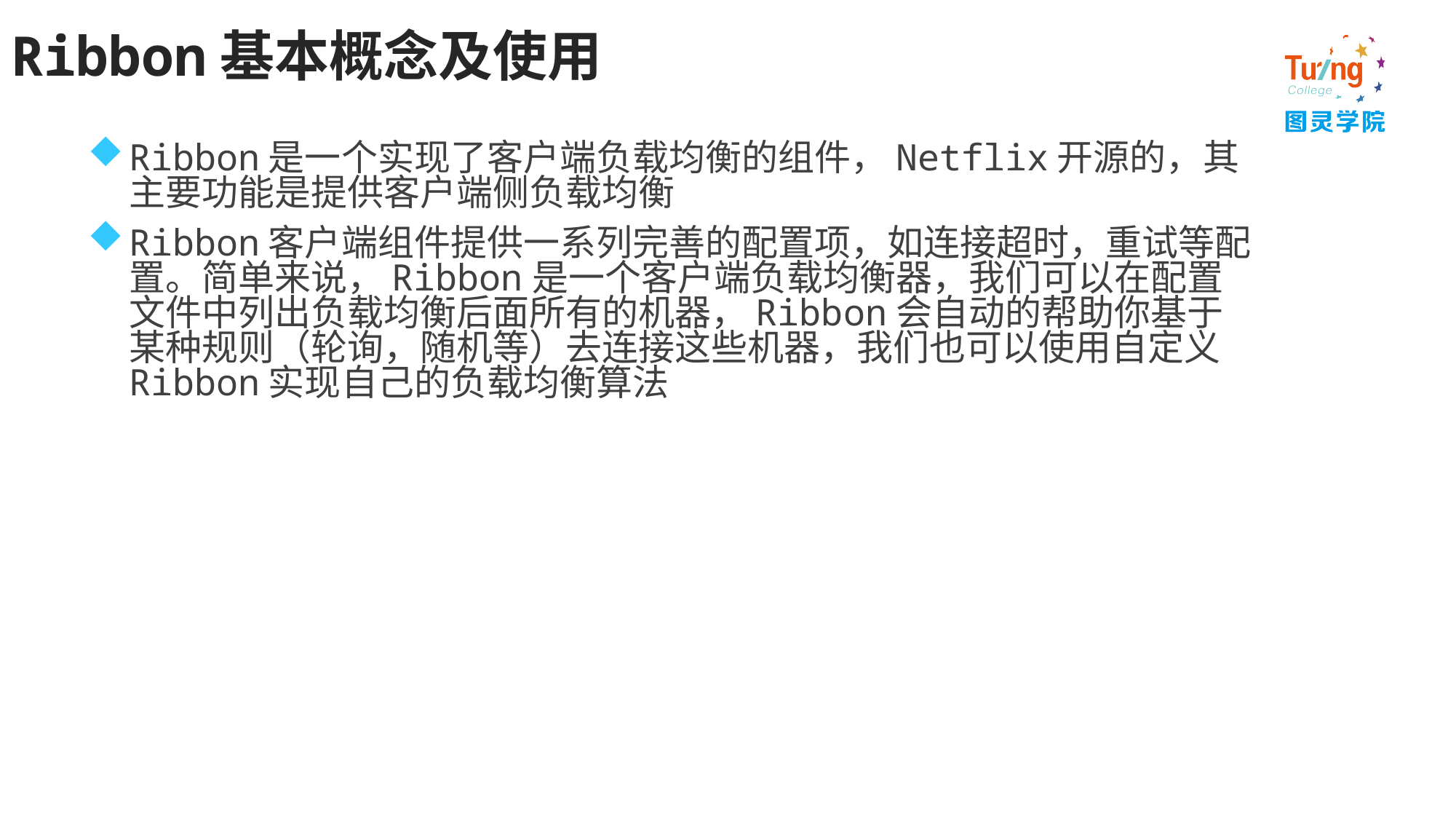

# Ribbon基本概念及使用
Ribbon是一个实现了客户端负载均衡的组件，Netflix开源的，其主要功能是提供客户端侧负载均衡
Ribbon客户端组件提供一系列完善的配置项，如连接超时，重试等配置。简单来说，Ribbon是一个客户端负载均衡器，我们可以在配置文件中列出负载均衡后面所有的机器，Ribbon会自动的帮助你基于某种规则（轮询，随机等）去连接这些机器，我们也可以使用自定义Ribbon实现自己的负载均衡算法